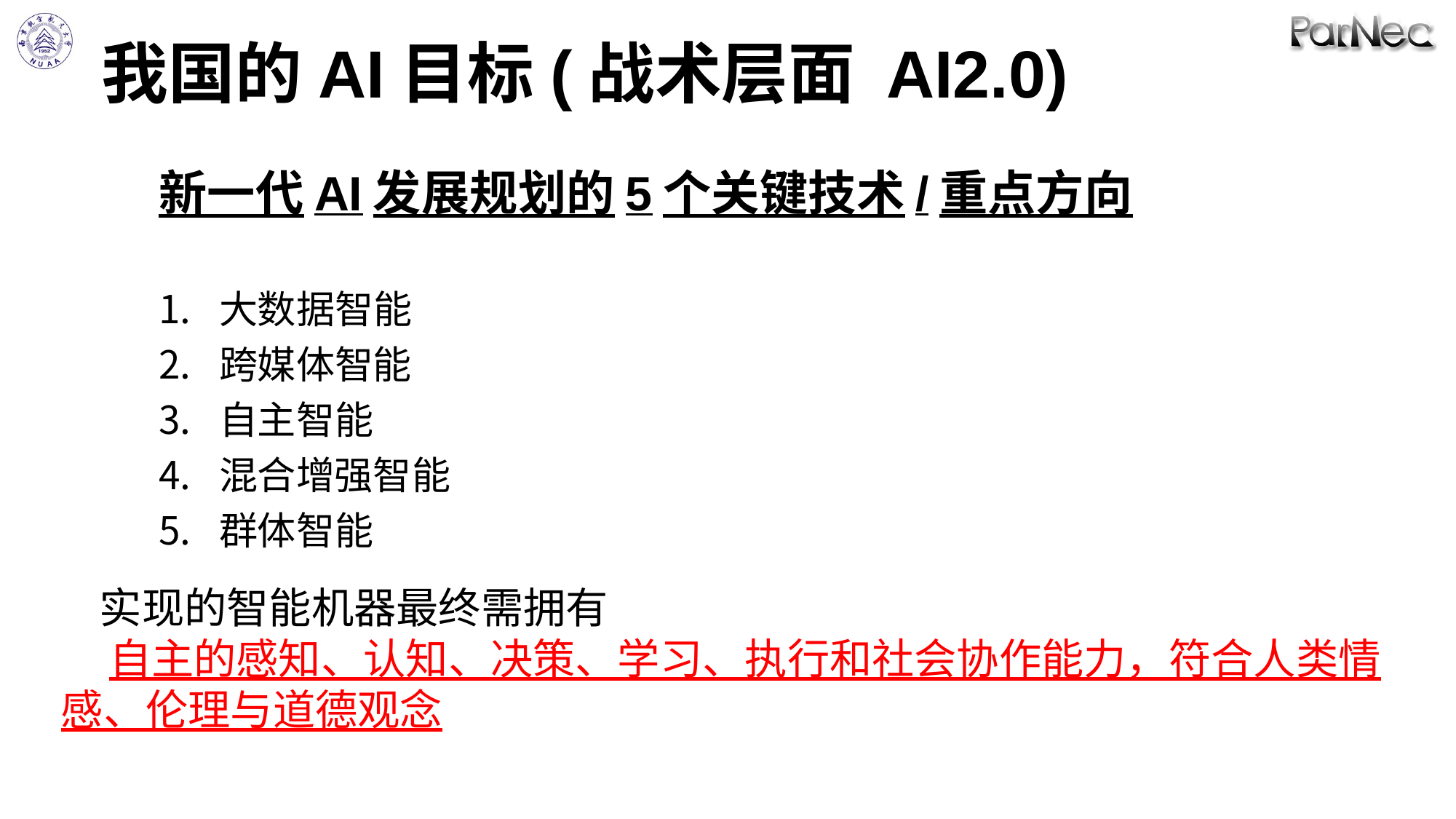

# 我国的AI目标(战术层面 AI2.0)
新一代AI发展规划的5个关键技术/重点方向

大数据智能
跨媒体智能
自主智能
混合增强智能
群体智能
   实现的智能机器最终需拥有
    自主的感知、认知、决策、学习、执行和社会协作能力，符合人类情感、伦理与道德观念